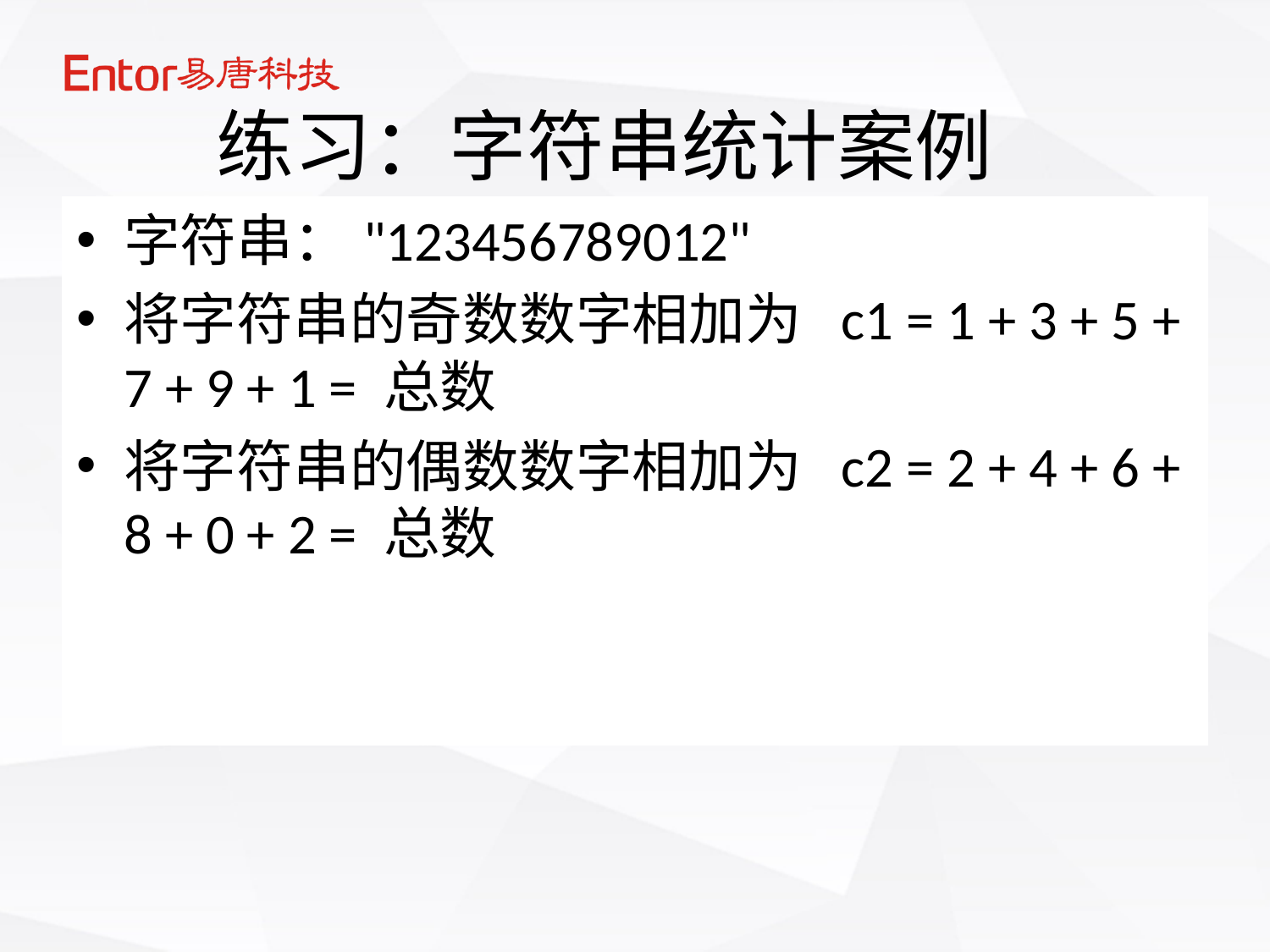

# 练习：字符串统计案例
字符串："123456789012"
将字符串的奇数数字相加为  c1 = 1 + 3 + 5 + 7 + 9 + 1 = 总数
将字符串的偶数数字相加为  c2 = 2 + 4 + 6 + 8 + 0 + 2 = 总数